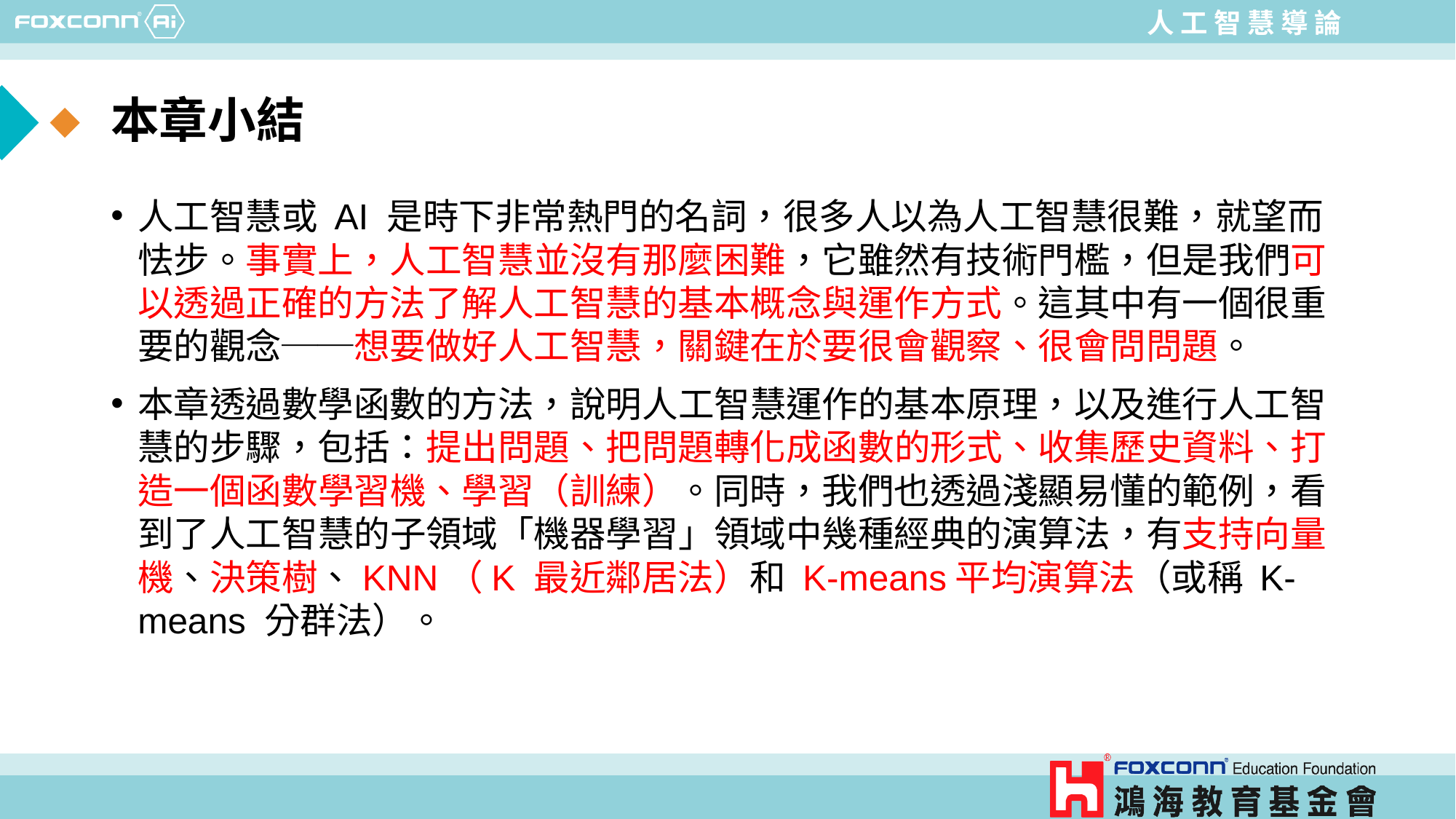

# 本章小結
人工智慧或 AI 是時下非常熱門的名詞，很多人以為人工智慧很難，就望而怯步。事實上，人工智慧並沒有那麼困難，它雖然有技術門檻，但是我們可以透過正確的方法了解人工智慧的基本概念與運作方式。這其中有一個很重要的觀念──想要做好人工智慧，關鍵在於要很會觀察、很會問問題。
本章透過數學函數的方法，說明人工智慧運作的基本原理，以及進行人工智慧的步驟，包括：提出問題、把問題轉化成函數的形式、收集歷史資料、打造一個函數學習機、學習（訓練）。同時，我們也透過淺顯易懂的範例，看到了人工智慧的子領域「機器學習」領域中幾種經典的演算法，有支持向量機、決策樹、KNN（K 最近鄰居法）和 K-means平均演算法（或稱 K-means 分群法）。